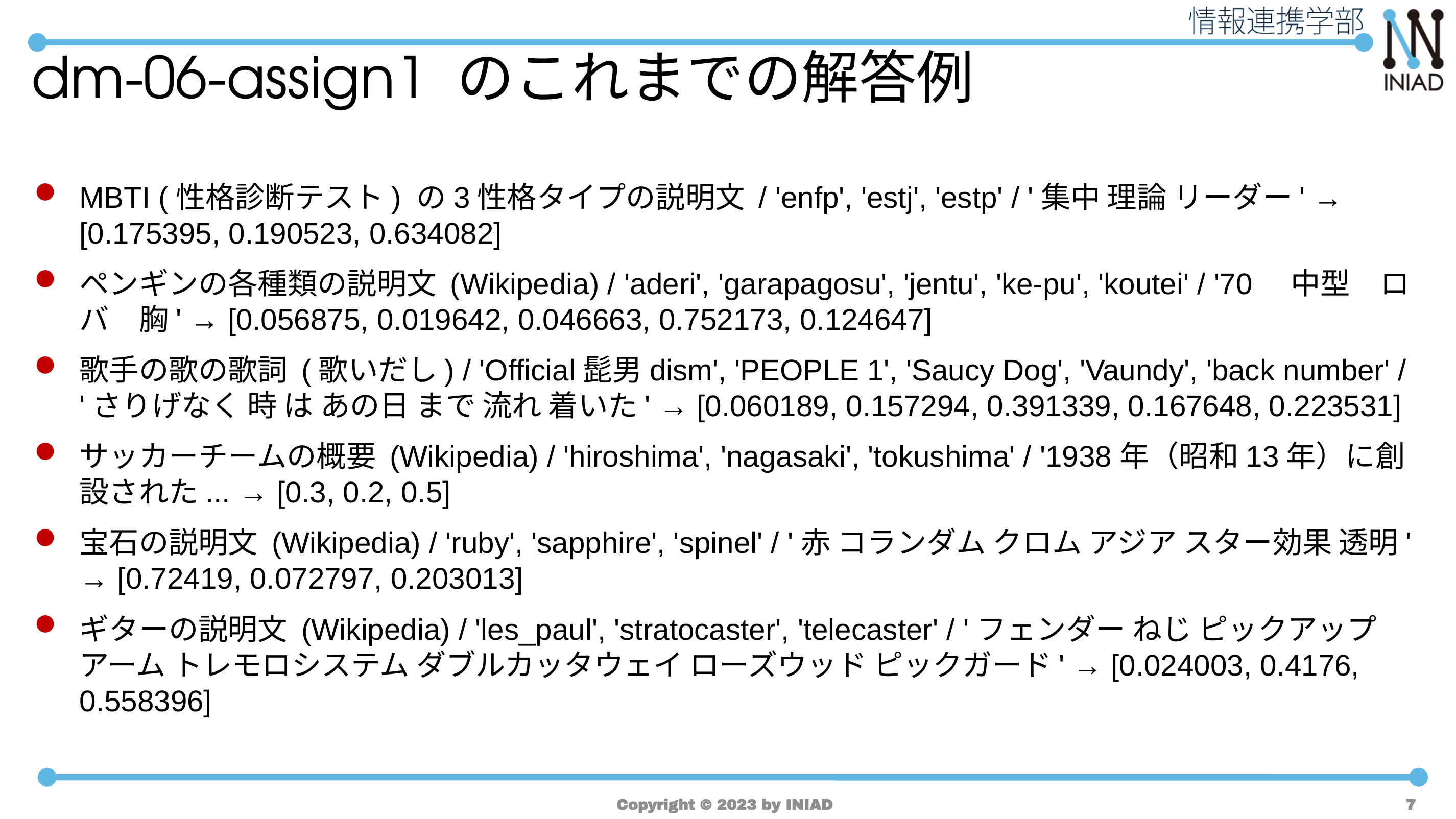

# dm-06-assign1 のこれまでの解答例
MBTI (性格診断テスト) の3性格タイプの説明文 / 'enfp', 'estj', 'estp' / '集中 理論 リーダー' → [0.175395, 0.190523, 0.634082]
ペンギンの各種類の説明文 (Wikipedia) / 'aderi', 'garapagosu', 'jentu', 'ke-pu', 'koutei' / '70　中型　ロバ　胸' → [0.056875, 0.019642, 0.046663, 0.752173, 0.124647]
歌手の歌の歌詞 (歌いだし) / 'Official髭男dism', 'PEOPLE 1', 'Saucy Dog', 'Vaundy', 'back number' / 'さりげなく 時 は あの日 まで 流れ 着いた' → [0.060189, 0.157294, 0.391339, 0.167648, 0.223531]
サッカーチームの概要 (Wikipedia) / 'hiroshima', 'nagasaki', 'tokushima' / '1938年（昭和13年）に創設された... → [0.3, 0.2, 0.5]
宝石の説明文 (Wikipedia) / 'ruby', 'sapphire', 'spinel' / '赤 コランダム クロム アジア スター効果 透明' → [0.72419, 0.072797, 0.203013]
ギターの説明文 (Wikipedia) / 'les_paul', 'stratocaster', 'telecaster' / 'フェンダー ねじ ピックアップ アーム トレモロシステム ダブルカッタウェイ ローズウッド ピックガード' → [0.024003, 0.4176, 0.558396]
Copyright © 2023 by INIAD
7